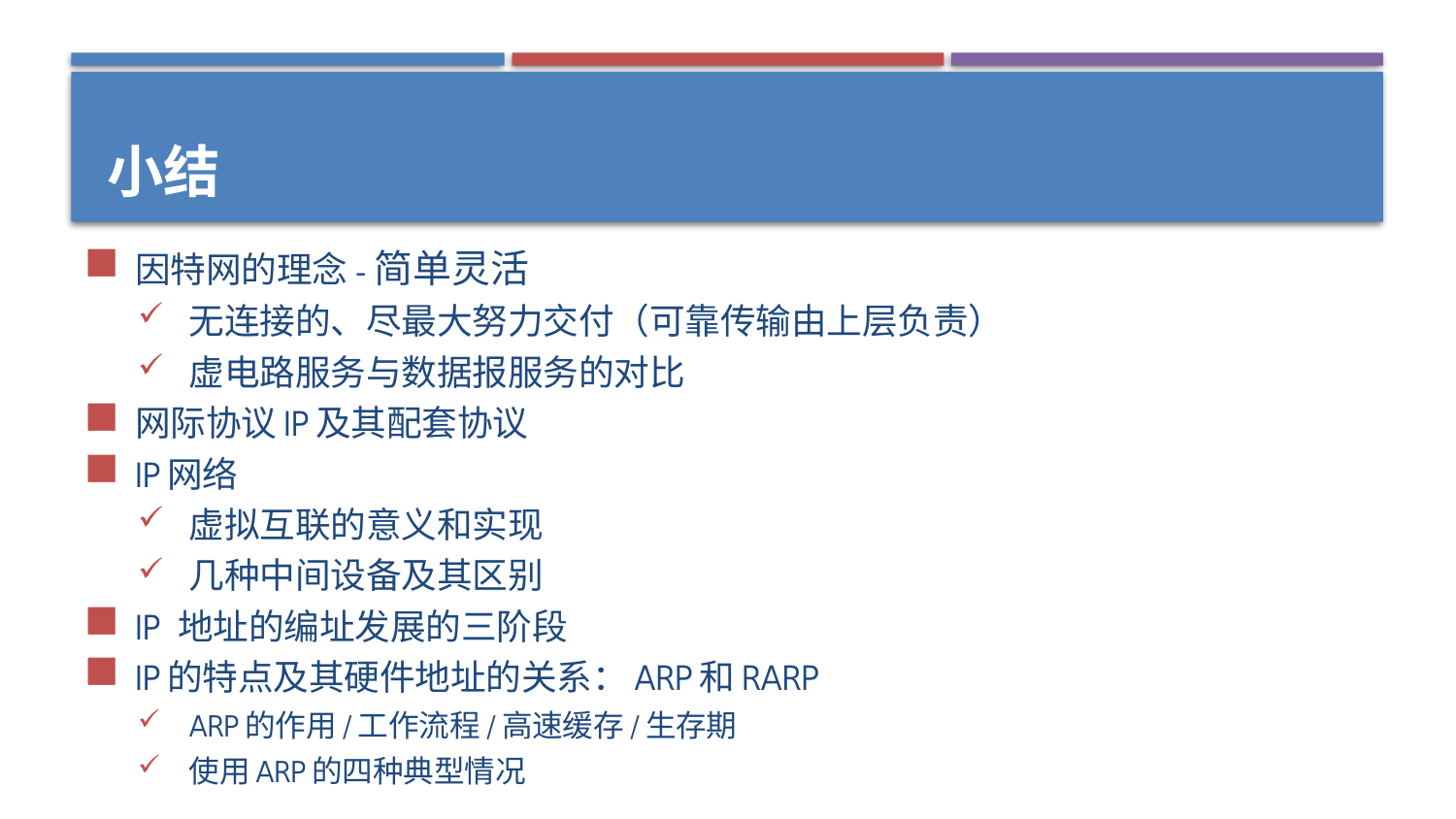

# 小结
因特网的理念-简单灵活
无连接的、尽最大努力交付（可靠传输由上层负责）
虚电路服务与数据报服务的对比
网际协议IP及其配套协议
IP网络
虚拟互联的意义和实现
几种中间设备及其区别
IP 地址的编址发展的三阶段
IP的特点及其硬件地址的关系：ARP和RARP
ARP的作用/工作流程/高速缓存/生存期
使用ARP的四种典型情况

79